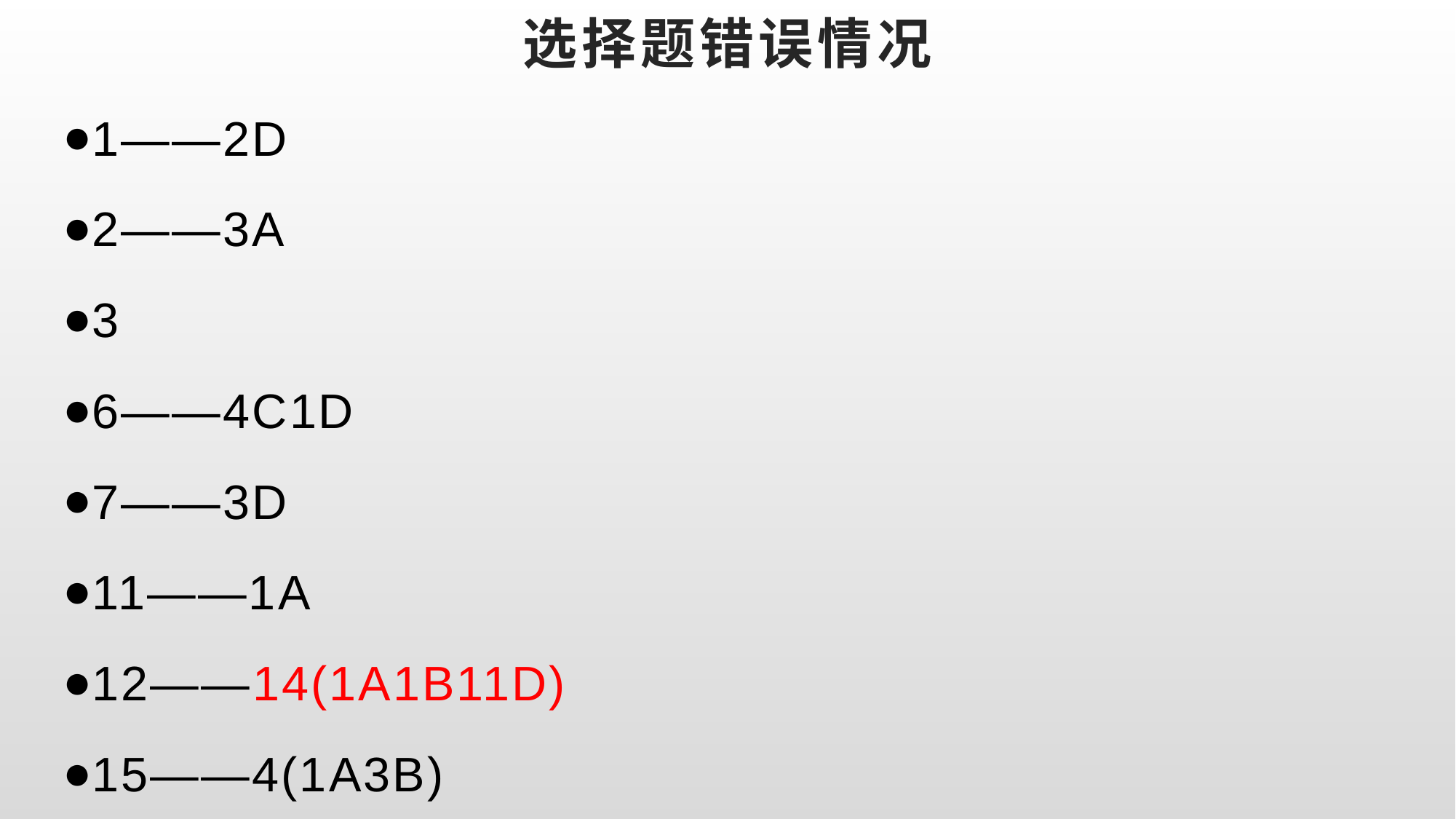

# 选择题错误情况
1——2D
2——3A
3
6——4C1D
7——3D
11——1A
12——14(1A1B11D)
15——4(1A3B)